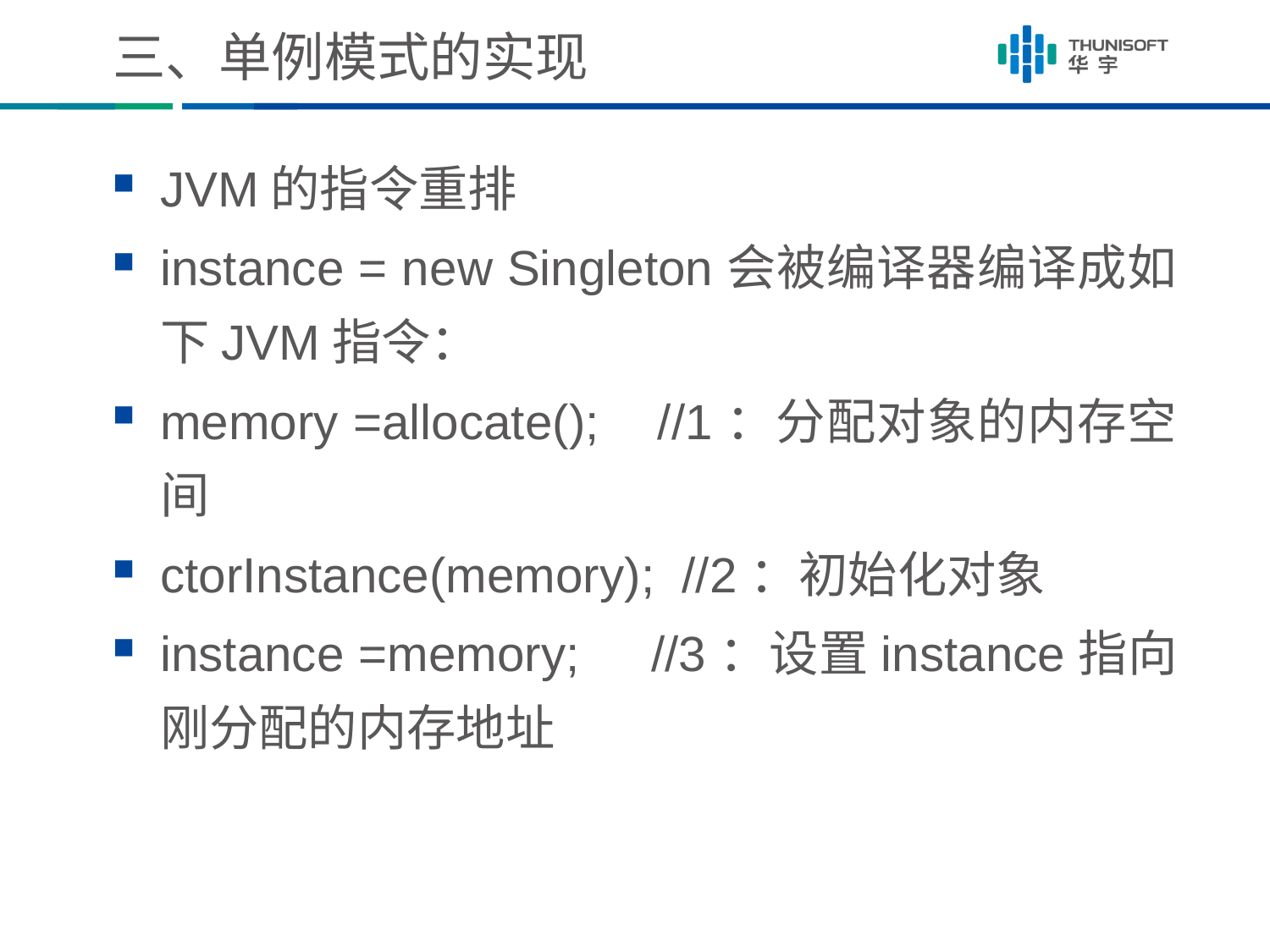

# 三、单例模式的实现
JVM的指令重排
instance = new Singleton会被编译器编译成如下JVM指令：
memory =allocate();    //1：分配对象的内存空间
ctorInstance(memory);  //2：初始化对象
instance =memory;     //3：设置instance指向刚分配的内存地址

26